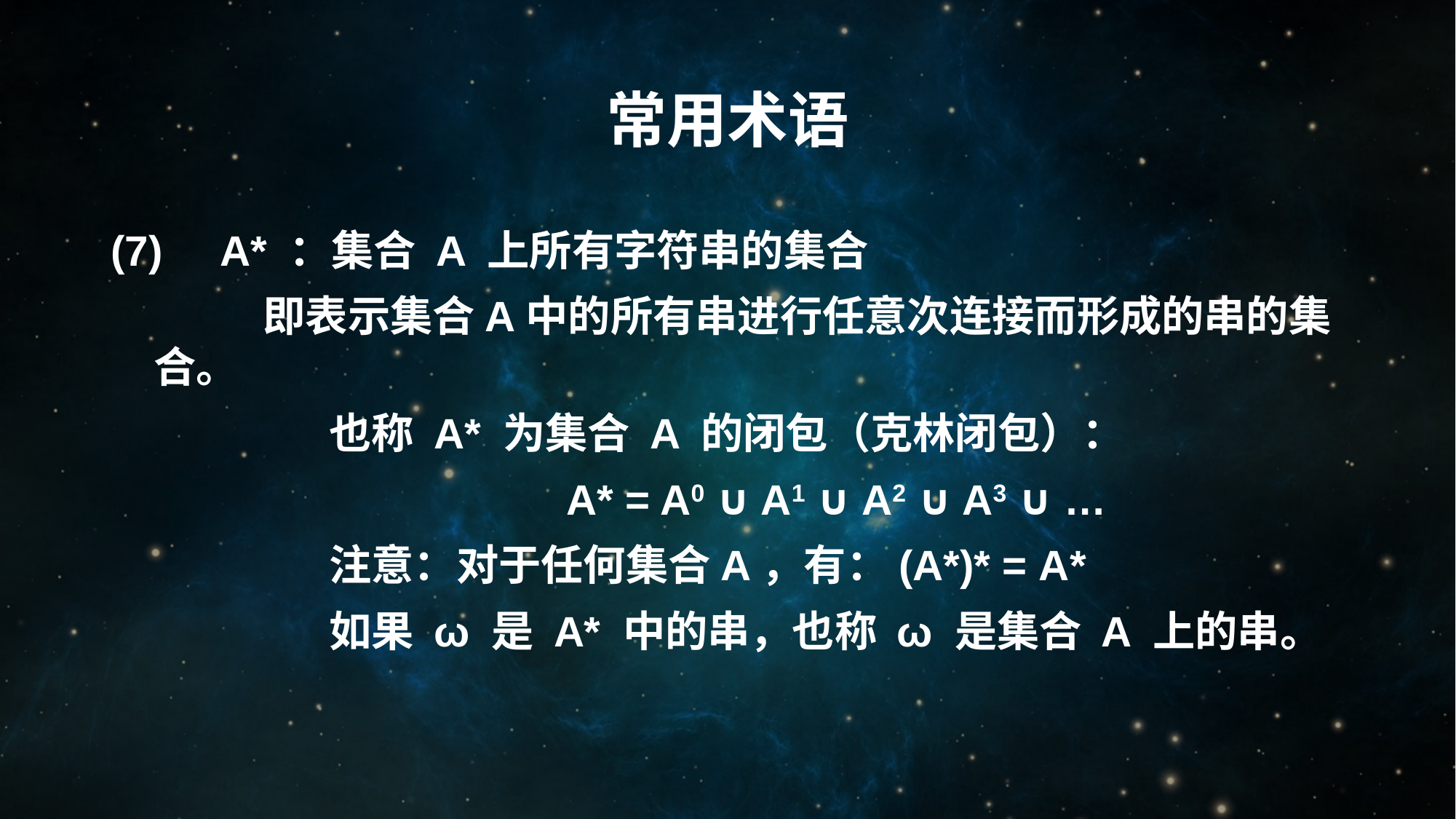

# 常用术语
(7)	A* ：集合 A 上所有字符串的集合
	即表示集合A中的所有串进行任意次连接而形成的串的集合。
		也称 A* 为集合 A 的闭包（克林闭包）：
		A* = A0 ∪ A1 ∪ A2 ∪ A3 ∪ …
		注意：对于任何集合A，有：(A*)* = A*
		如果 ω 是 A* 中的串，也称 ω 是集合 A 上的串。